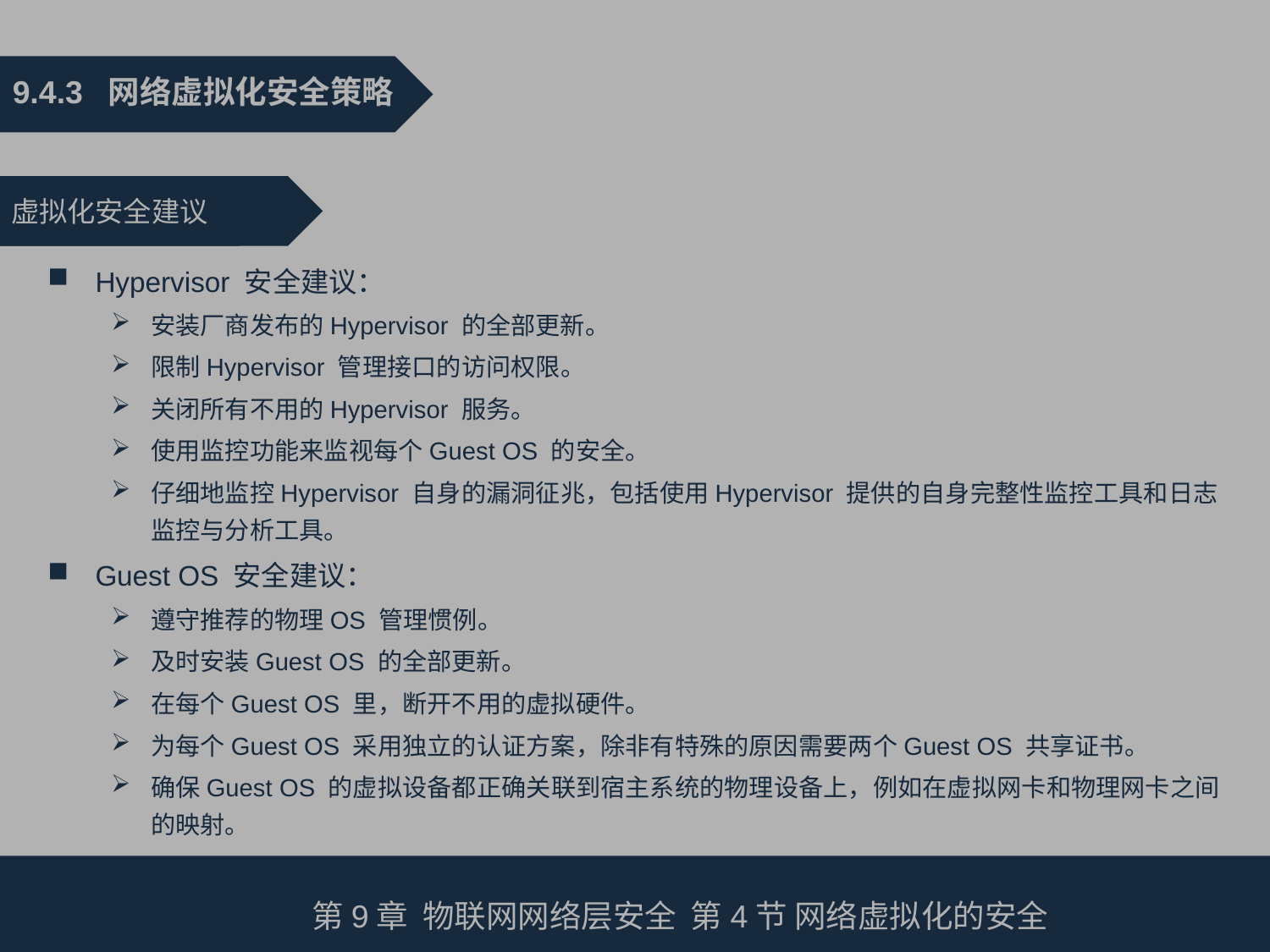

9.4.3  网络虚拟化安全策略
虚拟化安全建议
Hypervisor 安全建议：
安装厂商发布的Hypervisor 的全部更新。
限制Hypervisor 管理接口的访问权限。
关闭所有不用的Hypervisor 服务。
使用监控功能来监视每个Guest OS 的安全。
仔细地监控Hypervisor 自身的漏洞征兆，包括使用Hypervisor 提供的自身完整性监控工具和日志监控与分析工具。
Guest OS 安全建议：
遵守推荐的物理OS 管理惯例。
及时安装Guest OS 的全部更新。
在每个Guest OS 里，断开不用的虚拟硬件。
为每个Guest OS 采用独立的认证方案，除非有特殊的原因需要两个Guest OS 共享证书。
确保Guest OS 的虚拟设备都正确关联到宿主系统的物理设备上，例如在虚拟网卡和物理网卡之间的映射。
第9章  物联网网络层安全  第4节 网络虚拟化的安全